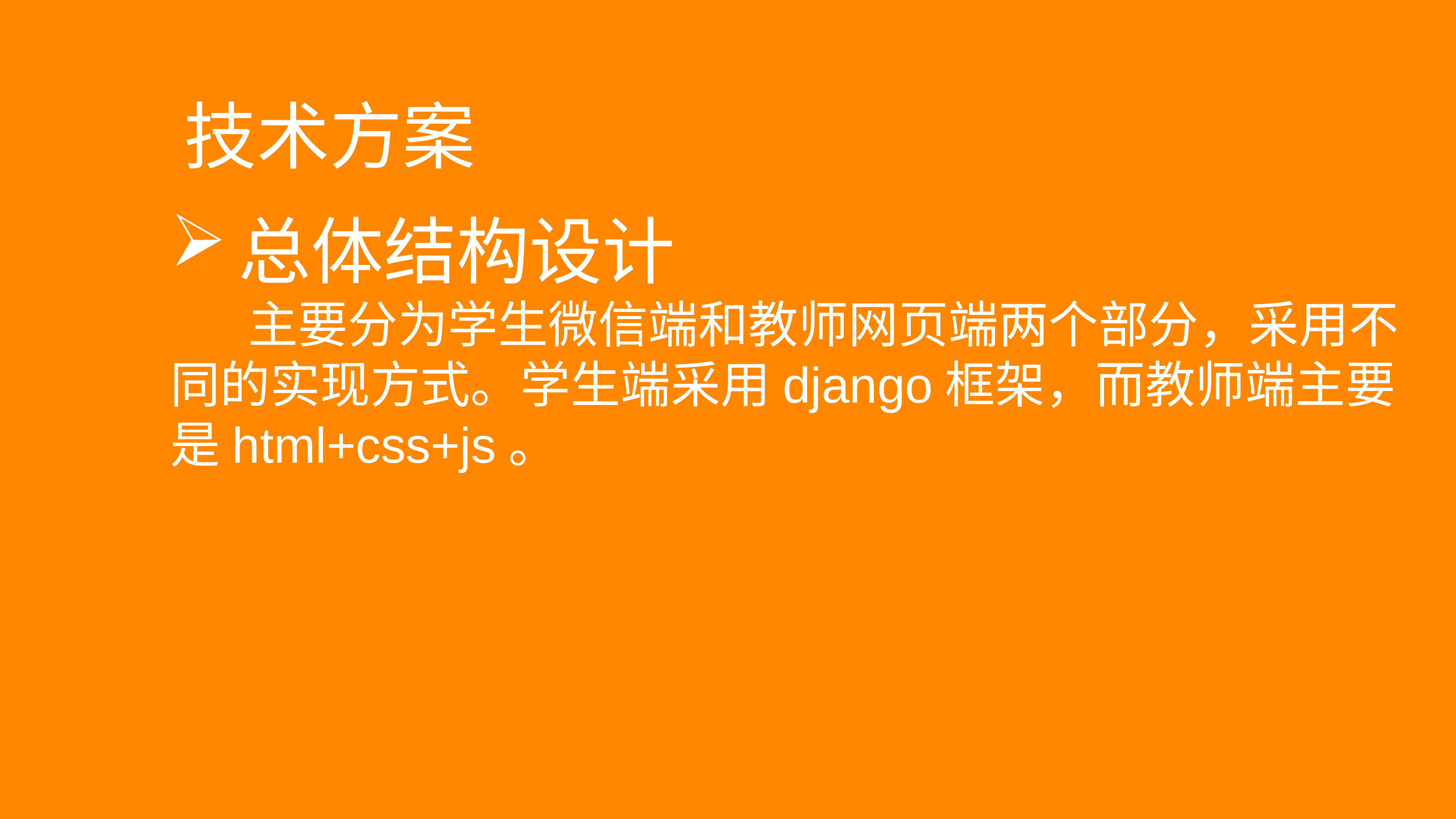

技术方案
总体结构设计
	 主要分为学生微信端和教师网页端两个部分，采用不同的实现方式。学生端采用django框架，而教师端主要是html+css+js。